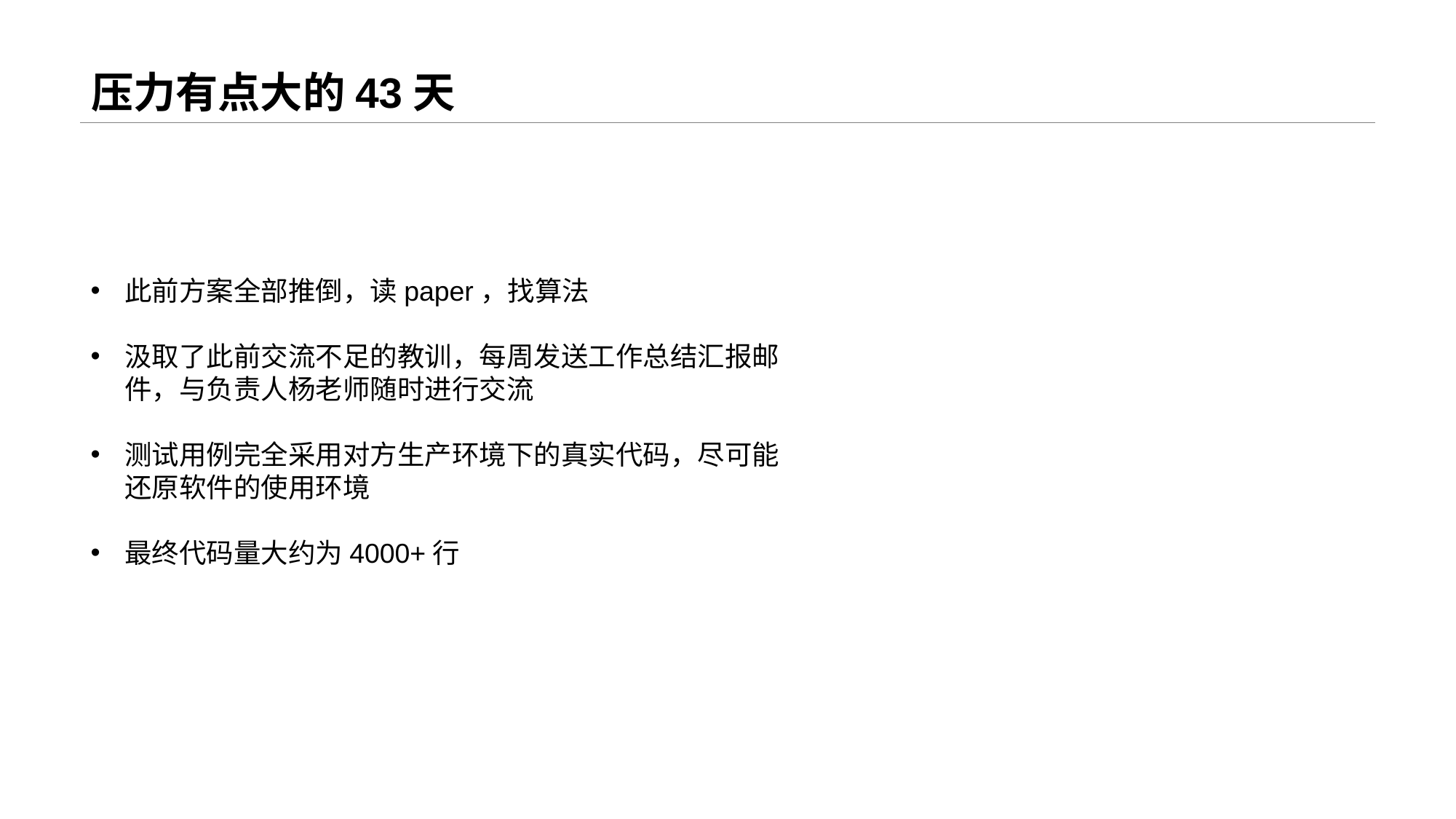

# 压力有点大的43天
此前方案全部推倒，读paper，找算法

汲取了此前交流不足的教训，每周发送工作总结汇报邮件，与负责人杨老师随时进行交流

测试用例完全采用对方生产环境下的真实代码，尽可能还原软件的使用环境

最终代码量大约为4000+行